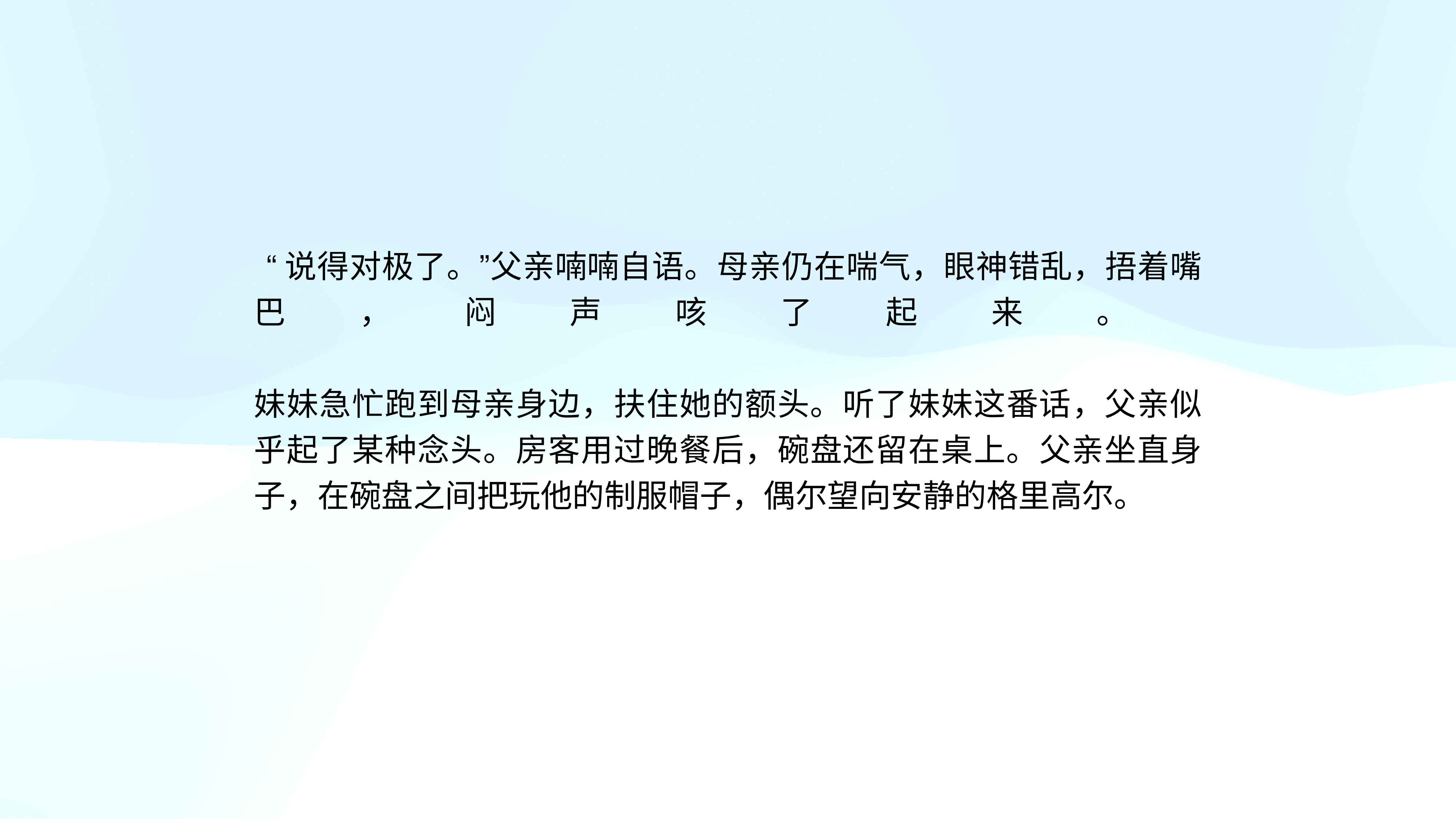

“说得对极了。”父亲喃喃自语。母亲仍在喘气，眼神错乱，捂着嘴巴，闷声咳了起来。
妹妹急忙跑到母亲身边，扶住她的额头。听了妹妹这番话，父亲似乎起了某种念头。房客用过晚餐后，碗盘还留在桌上。父亲坐直身子，在碗盘之间把玩他的制服帽子，偶尔望向安静的格里高尔。